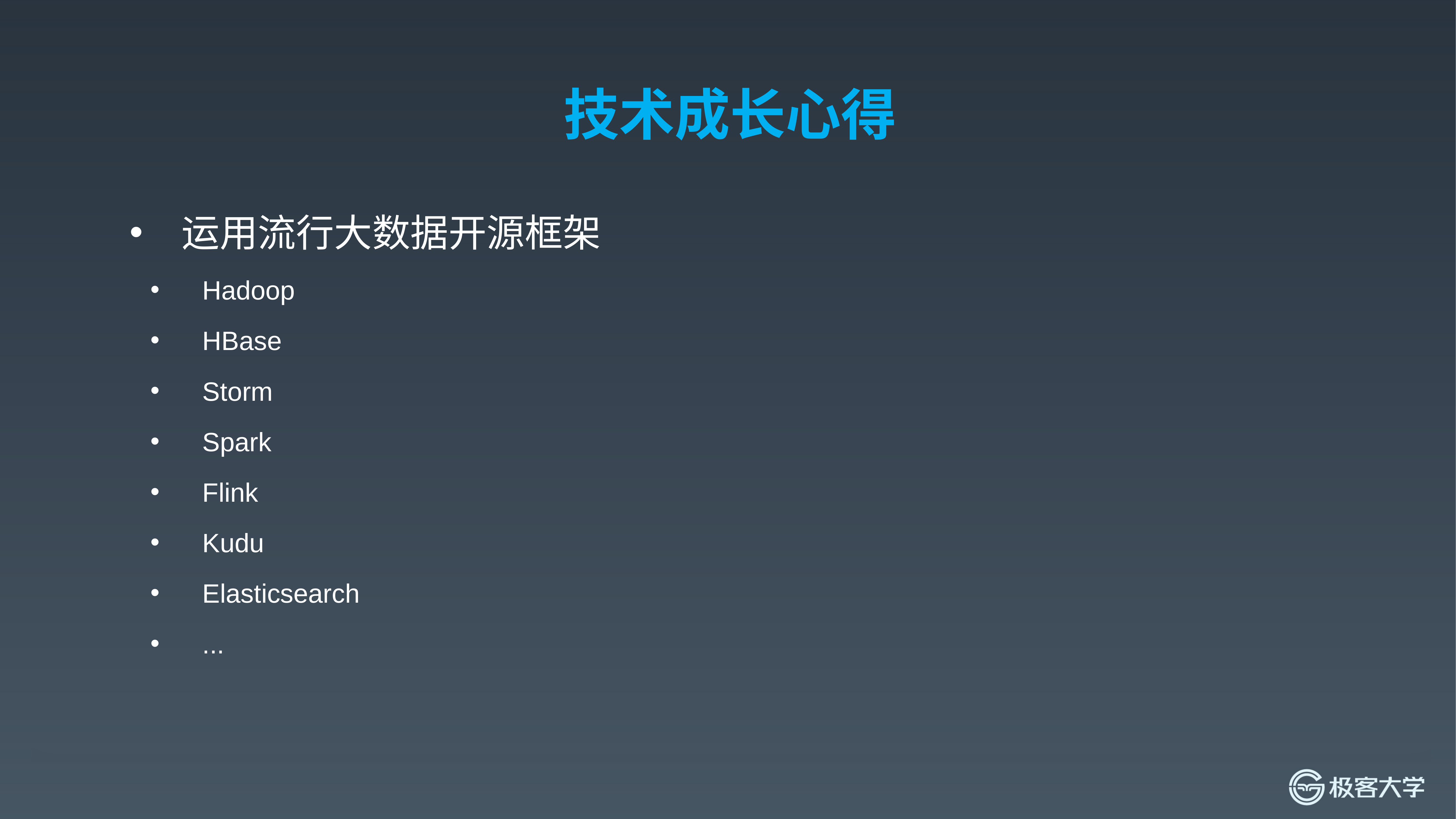

技术成长心得
运用流行大数据开源框架
Hadoop
HBase
Storm
Spark
Flink
Kudu
Elasticsearch
...